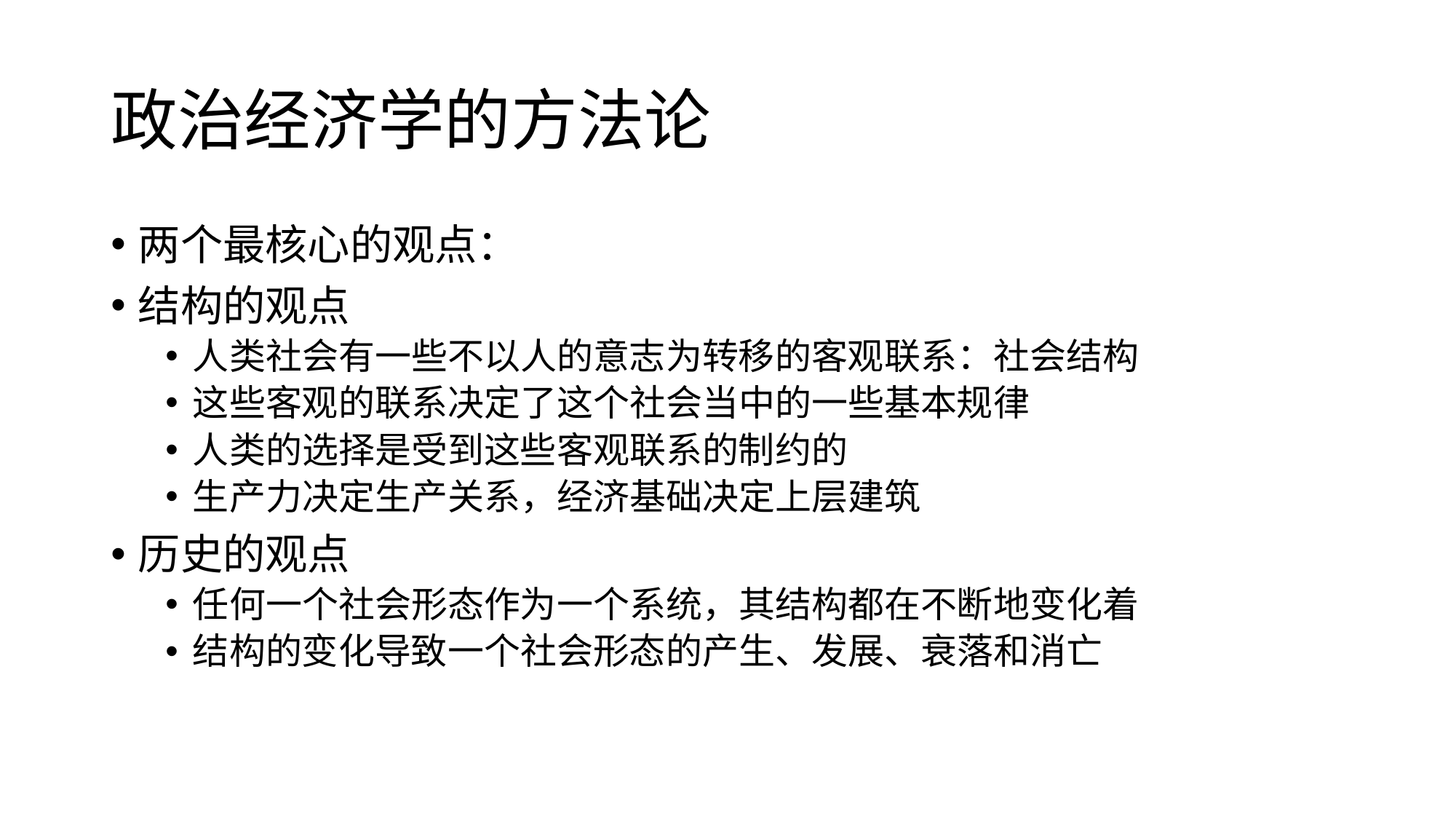

# 政治经济学的方法论
两个最核心的观点：
结构的观点
人类社会有一些不以人的意志为转移的客观联系：社会结构
这些客观的联系决定了这个社会当中的一些基本规律
人类的选择是受到这些客观联系的制约的
生产力决定生产关系，经济基础决定上层建筑
历史的观点
任何一个社会形态作为一个系统，其结构都在不断地变化着
结构的变化导致一个社会形态的产生、发展、衰落和消亡